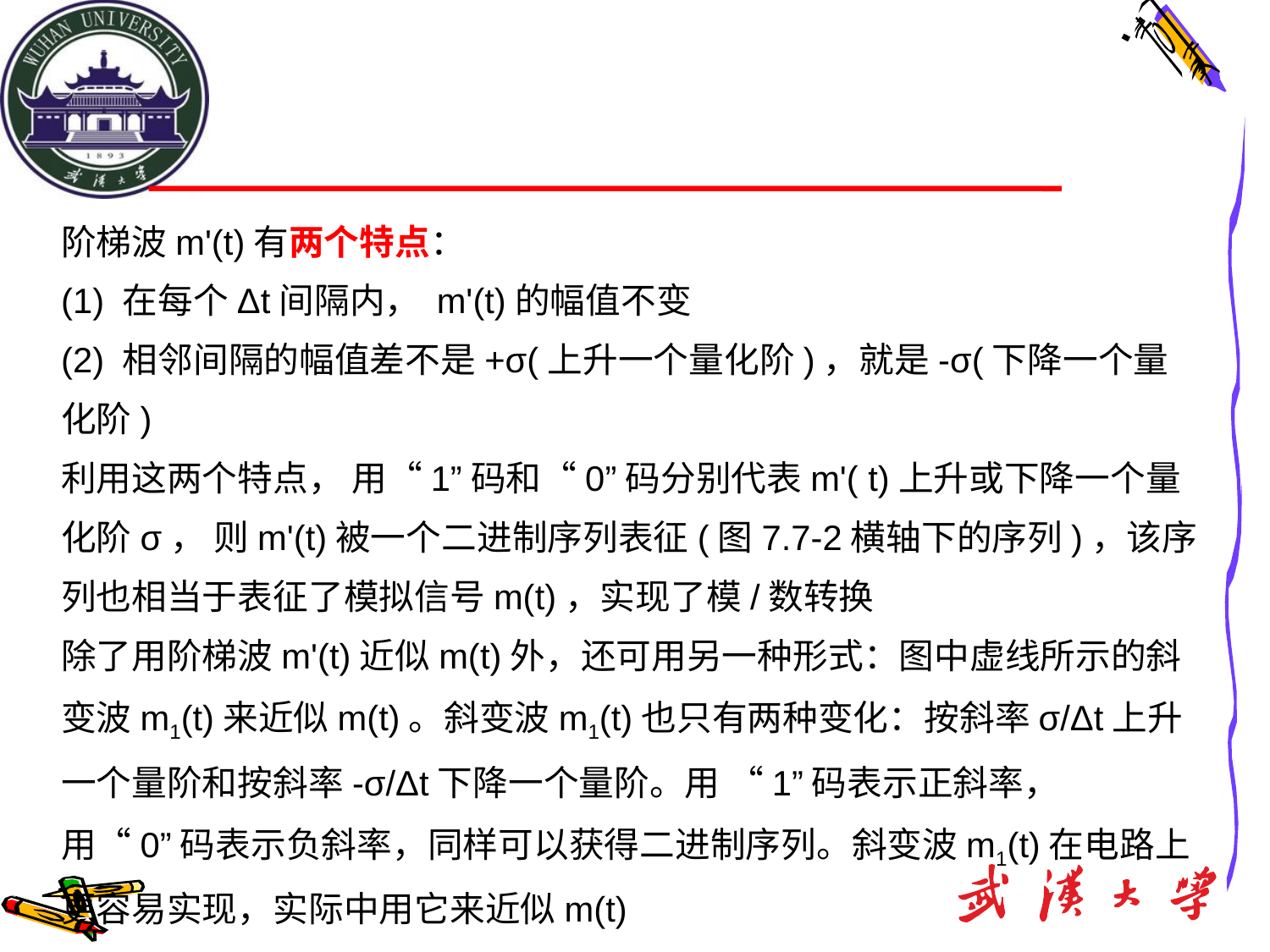

阶梯波m'(t)有两个特点：
(1) 在每个Δt间隔内， m'(t)的幅值不变
(2) 相邻间隔的幅值差不是+σ(上升一个量化阶)，就是-σ(下降一个量化阶)
利用这两个特点， 用“1”码和“0”码分别代表m'( t)上升或下降一个量化阶σ， 则m'(t)被一个二进制序列表征(图7.7-2横轴下的序列)，该序列也相当于表征了模拟信号m(t)，实现了模/数转换
除了用阶梯波m'(t)近似m(t)外，还可用另一种形式：图中虚线所示的斜变波m1(t)来近似m(t)。斜变波m1(t)也只有两种变化：按斜率σ/Δt上升一个量阶和按斜率-σ/Δt下降一个量阶。用 “1”码表示正斜率，用“0”码表示负斜率，同样可以获得二进制序列。斜变波m1(t)在电路上更容易实现，实际中用它来近似m(t)